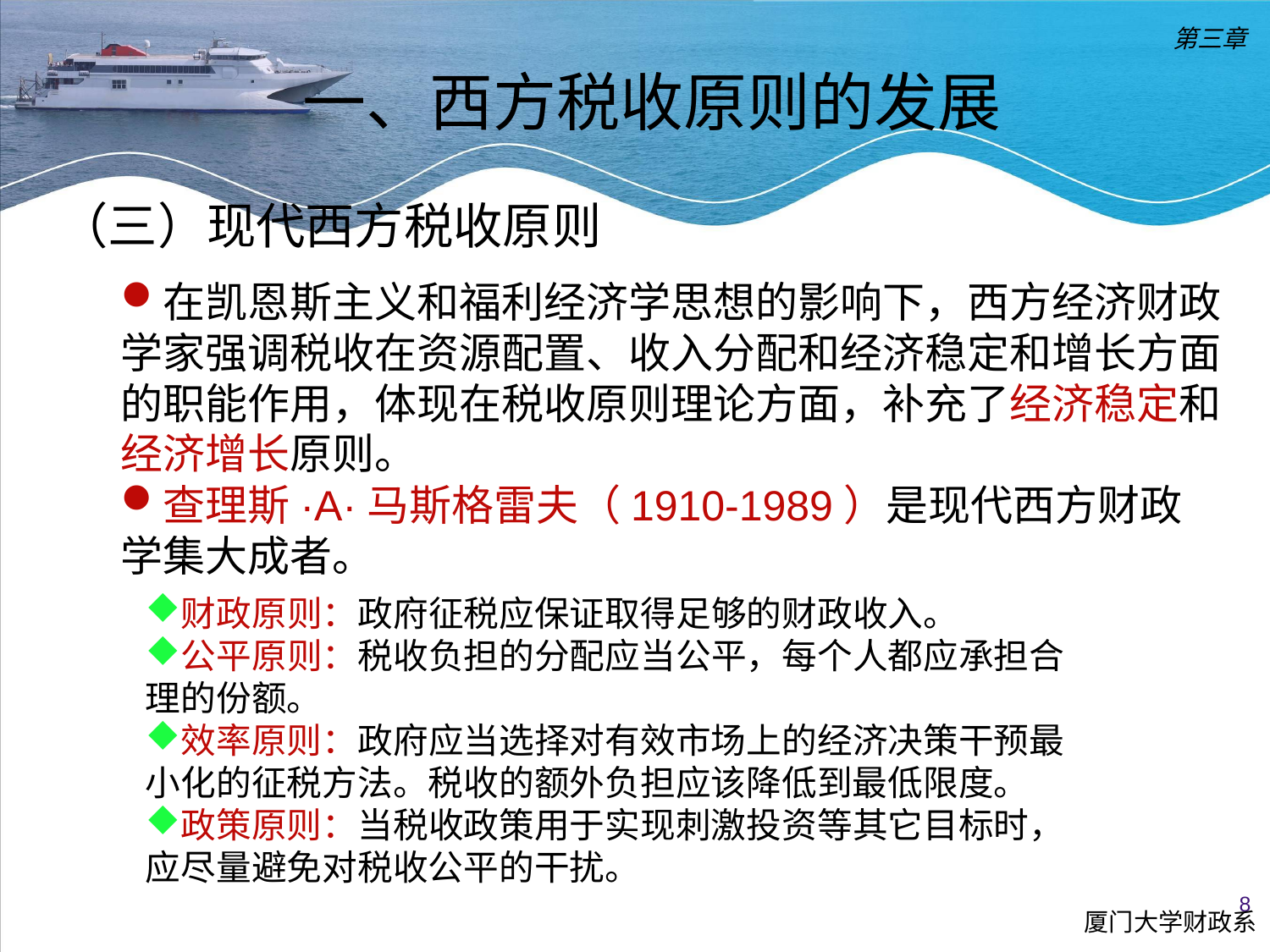

第三章
一、西方税收原则的发展
（三）现代西方税收原则
在凯恩斯主义和福利经济学思想的影响下，西方经济财政学家强调税收在资源配置、收入分配和经济稳定和增长方面的职能作用，体现在税收原则理论方面，补充了经济稳定和经济增长原则。
查理斯·A·马斯格雷夫（1910-1989）是现代西方财政学集大成者。
财政原则：政府征税应保证取得足够的财政收入。
公平原则：税收负担的分配应当公平，每个人都应承担合理的份额。
效率原则：政府应当选择对有效市场上的经济决策干预最小化的征税方法。税收的额外负担应该降低到最低限度。
政策原则：当税收政策用于实现刺激投资等其它目标时，应尽量避免对税收公平的干扰。
8
厦门大学财政系